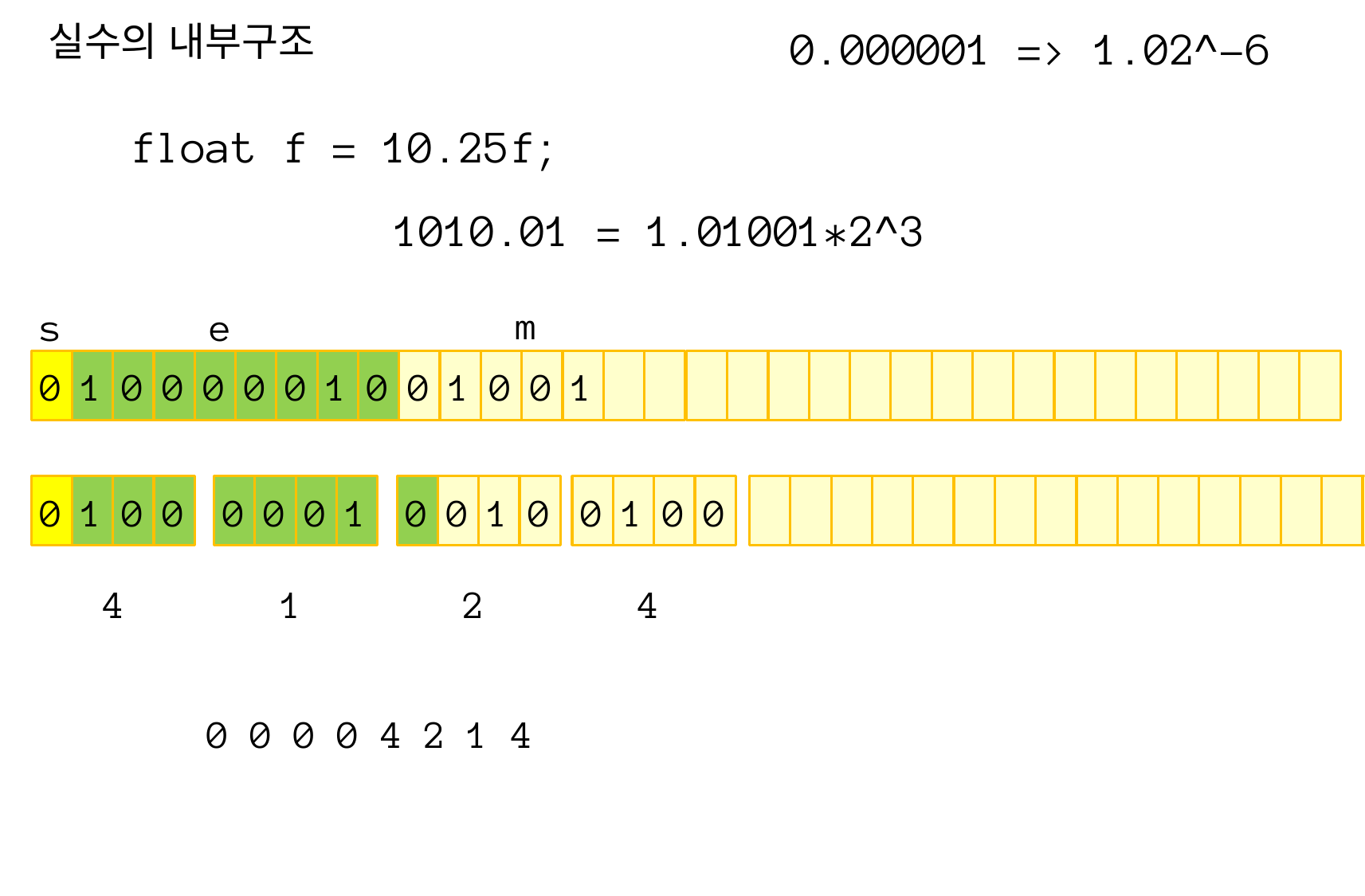

실수의 내부구조
0.000001 => 1.02^-6
float f = 10.25f;
1010.01 = 1.01001*2^3
m
s
e
0
1
0
0
0
0
0
1
0
0
1
0
0
1

0
1
0
0
0
0
0
1
0
0
1
0
0
1
0
0

4
1
2
4
0 0 0 0 4 2 1 4